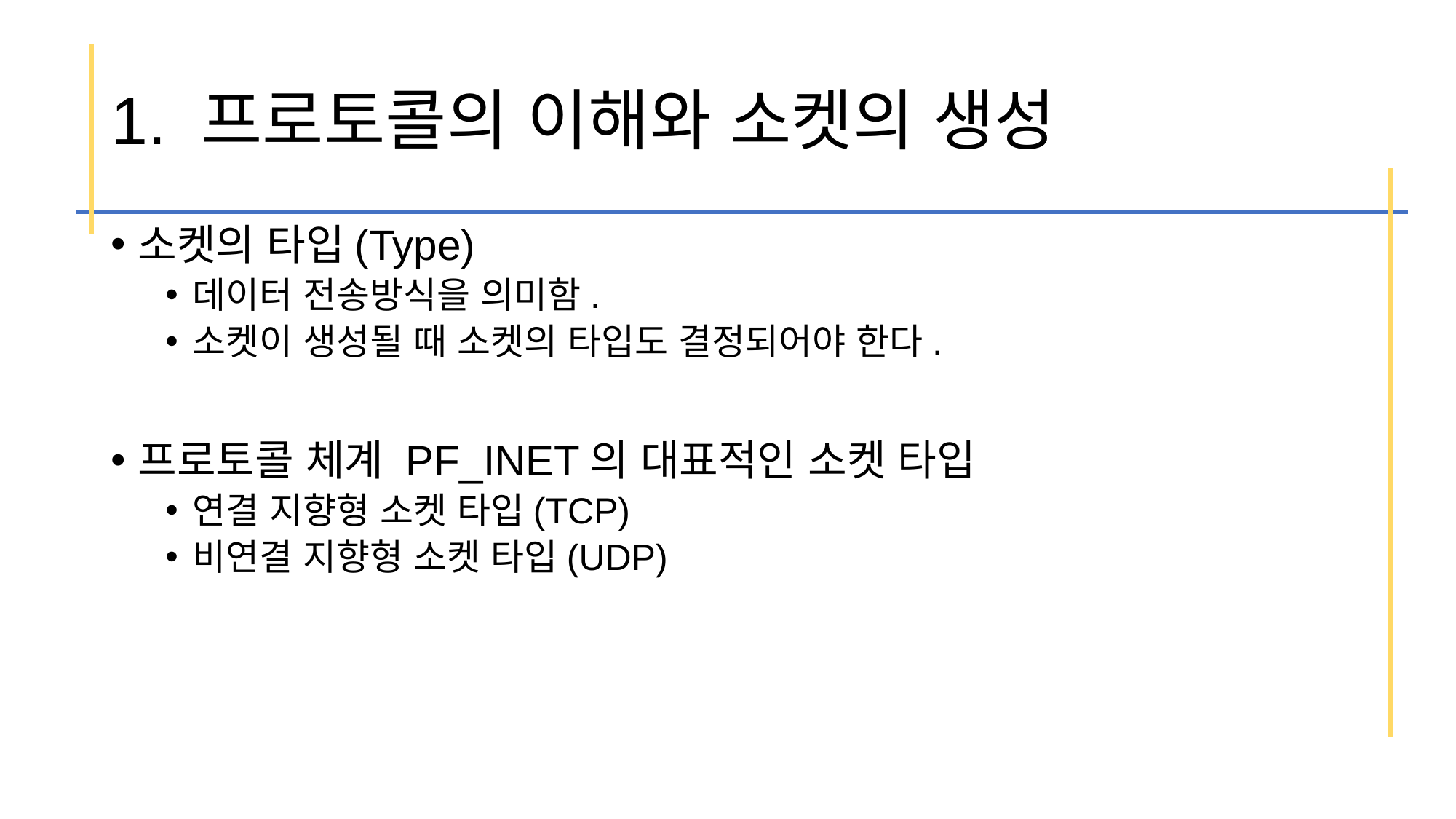

# 1. 프로토콜의 이해와 소켓의 생성
소켓의 타입(Type)
데이터 전송방식을 의미함.
소켓이 생성될 때 소켓의 타입도 결정되어야 한다.

프로토콜 체계 PF_INET의 대표적인 소켓 타입
연결 지향형 소켓 타입(TCP)
비연결 지향형 소켓 타입(UDP)